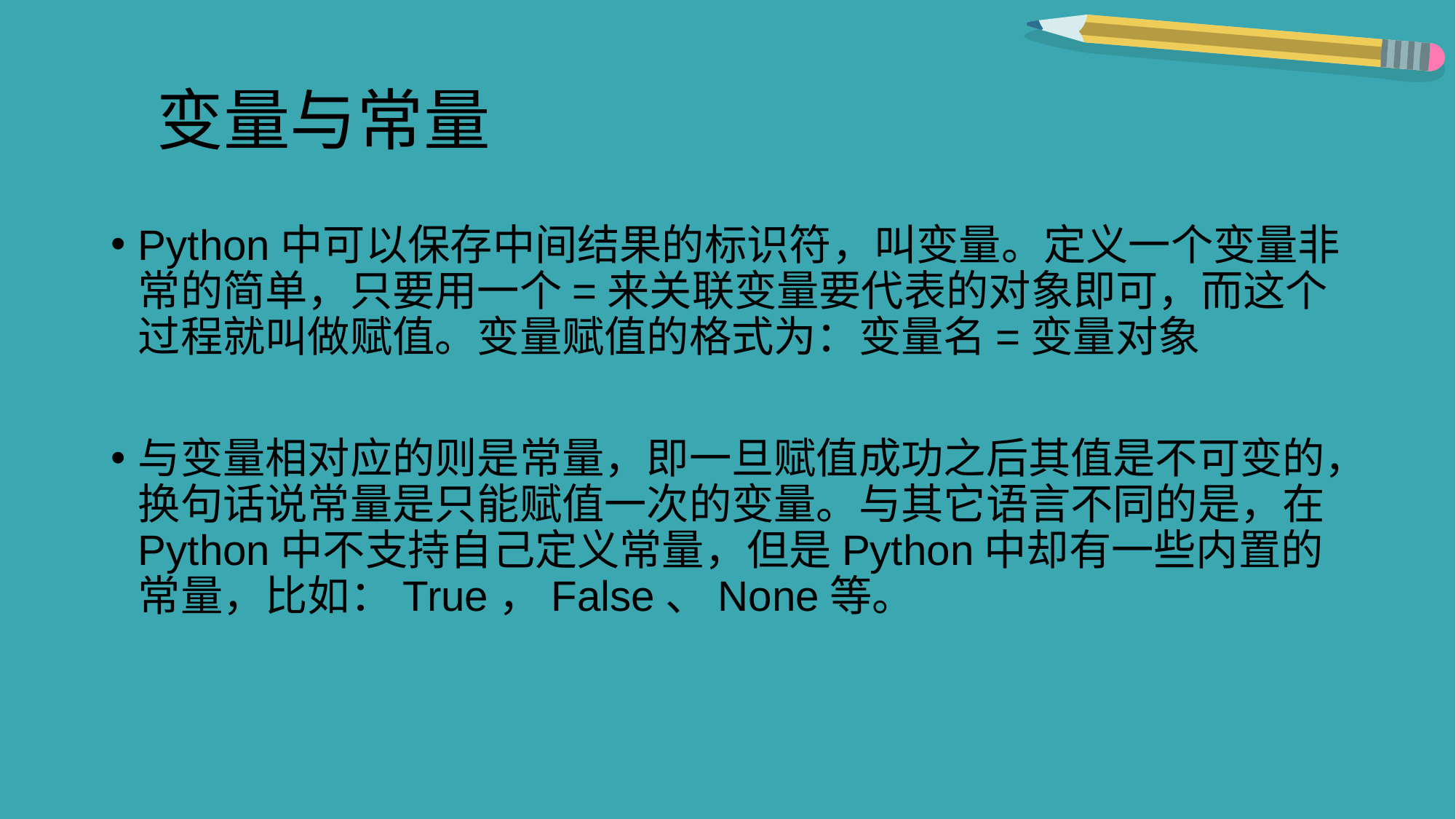

# 变量与常量
Python中可以保存中间结果的标识符，叫变量。定义一个变量非常的简单，只要用一个=来关联变量要代表的对象即可，而这个过程就叫做赋值。变量赋值的格式为：变量名=变量对象

与变量相对应的则是常量，即一旦赋值成功之后其值是不可变的，换句话说常量是只能赋值一次的变量。与其它语言不同的是，在Python中不支持自己定义常量，但是Python中却有一些内置的常量，比如：True，False、None等。